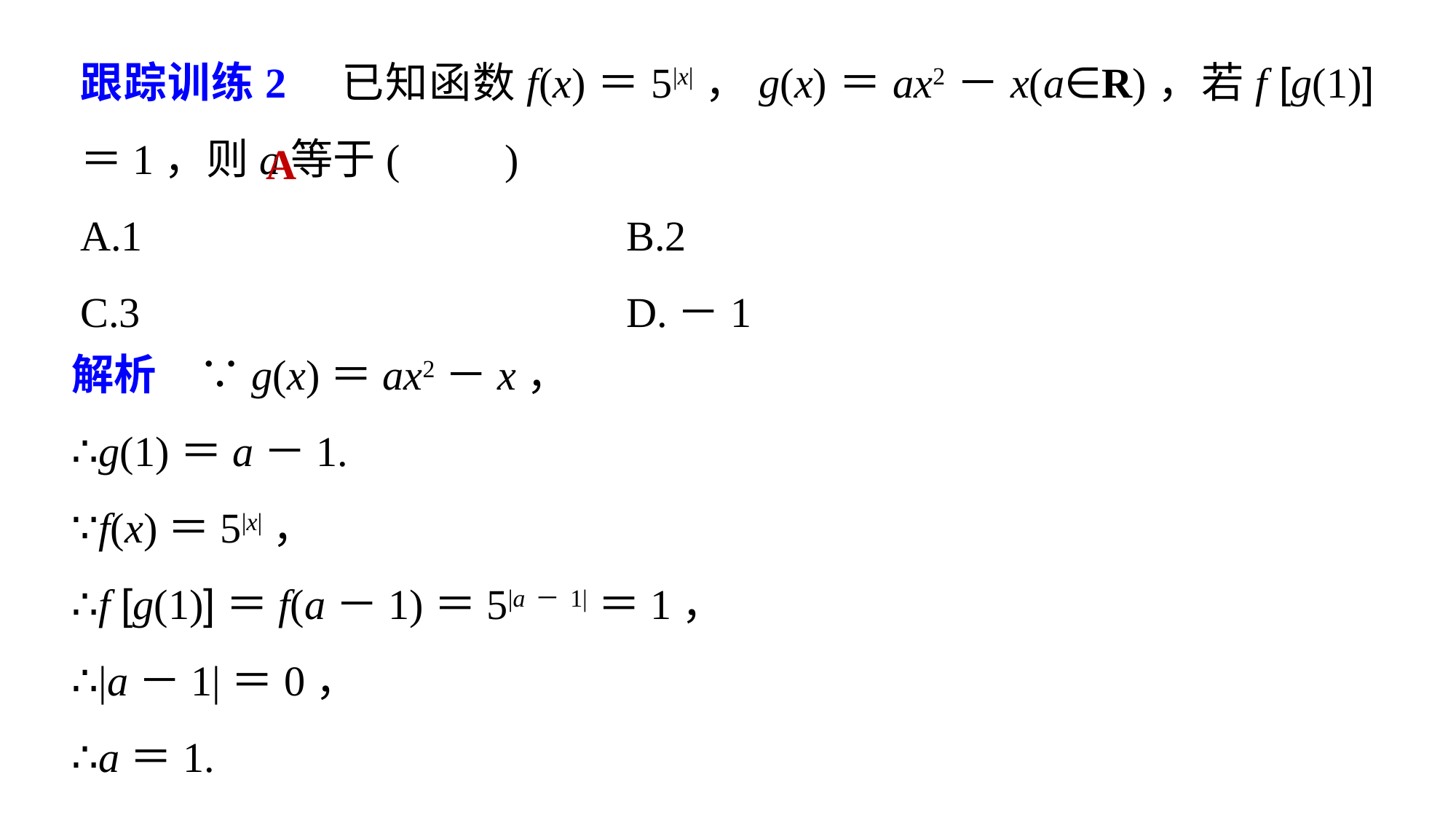

跟踪训练2　已知函数f(x)＝5|x|，g(x)＝ax2－x(a∈R)，若f [g(1)]＝1，则a等于(　　)
A.1  				B.2
C.3  				D.－1
A
解析　∵g(x)＝ax2－x，
∴g(1)＝a－1.
∵f(x)＝5|x|，
∴f [g(1)]＝f(a－1)＝5|a－1|＝1，
∴|a－1|＝0，
∴a＝1.